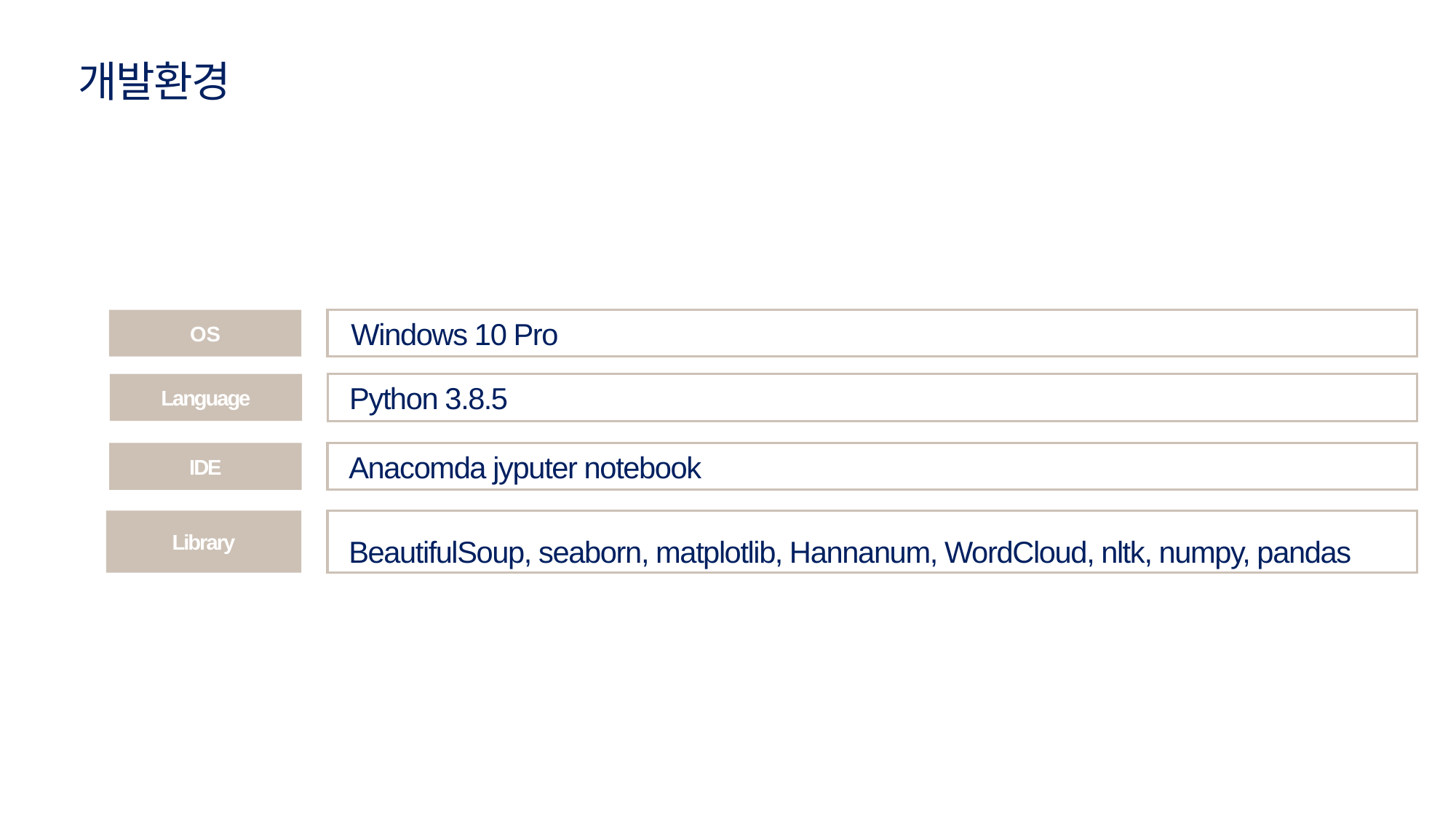

개발환경
Windows 10 Pro
OS
Language
Python 3.8.5
Anacomda jyputer notebook
IDE
Library
BeautifulSoup, seaborn, matplotlib, Hannanum, WordCloud, nltk, numpy, pandas